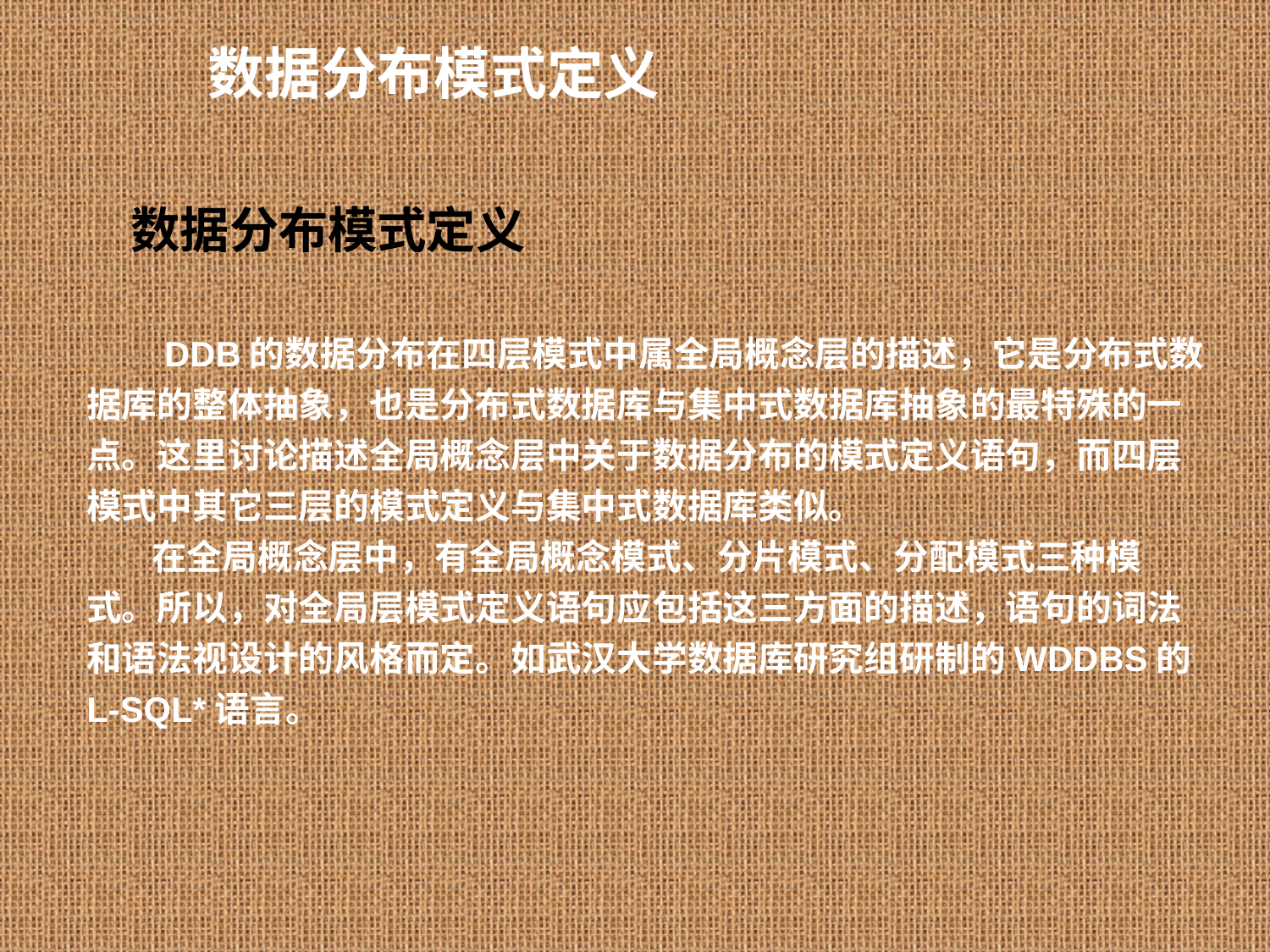

数据分布模式定义
 数据分布模式定义
        DDB的数据分布在四层模式中属全局概念层的描述，它是分布式数据库的整体抽象，也是分布式数据库与集中式数据库抽象的最特殊的一点。这里讨论描述全局概念层中关于数据分布的模式定义语句，而四层模式中其它三层的模式定义与集中式数据库类似。
        在全局概念层中，有全局概念模式、分片模式、分配模式三种模式。所以，对全局层模式定义语句应包括这三方面的描述，语句的词法和语法视设计的风格而定。如武汉大学数据库研究组研制的WDDBS的L-SQL*语言。